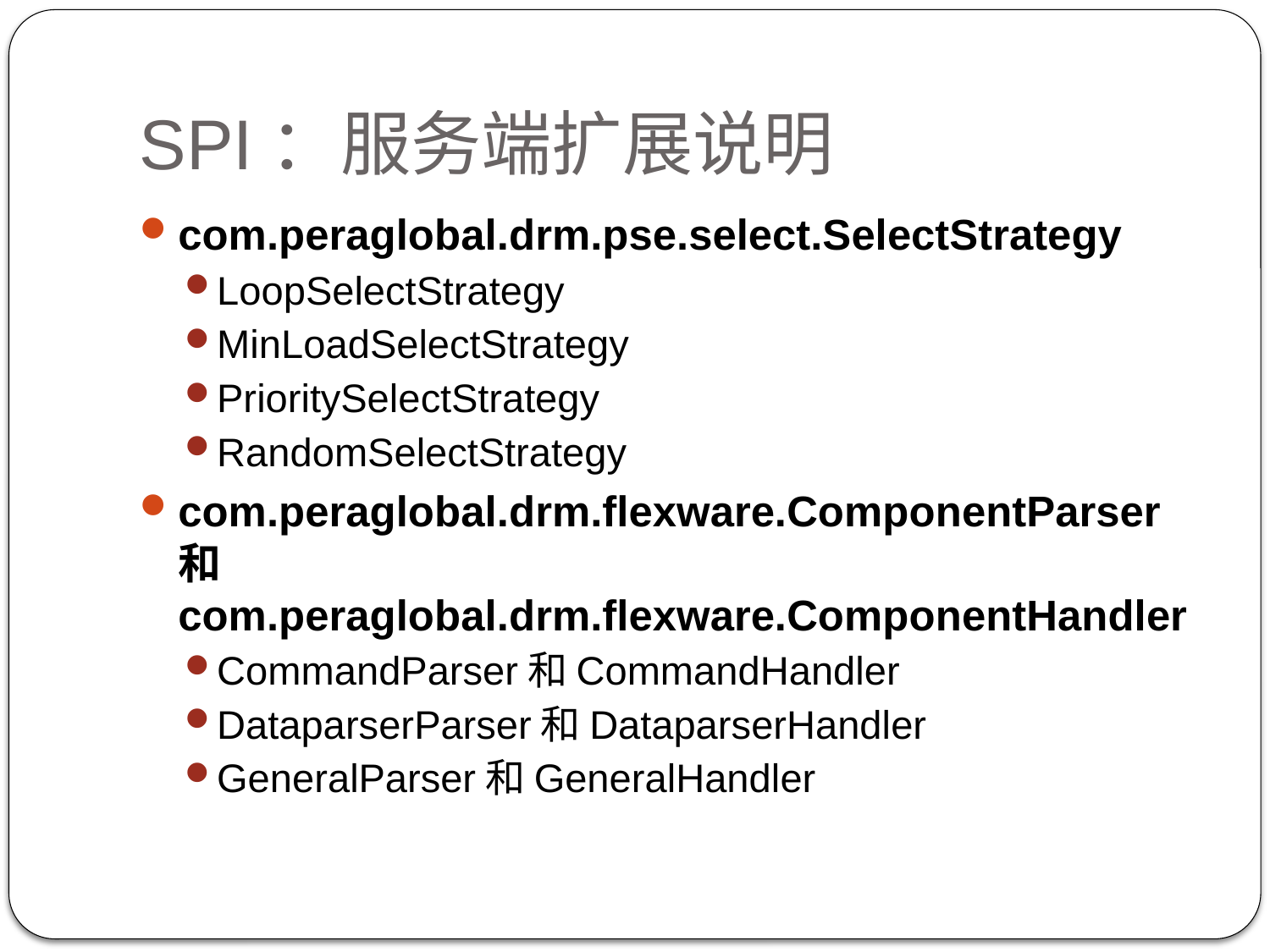

# SPI：服务端扩展说明
com.peraglobal.drm.pse.select.SelectStrategy
LoopSelectStrategy
MinLoadSelectStrategy
PrioritySelectStrategy
RandomSelectStrategy
com.peraglobal.drm.flexware.ComponentParser和com.peraglobal.drm.flexware.ComponentHandler
CommandParser和CommandHandler
DataparserParser和DataparserHandler
GeneralParser和GeneralHandler